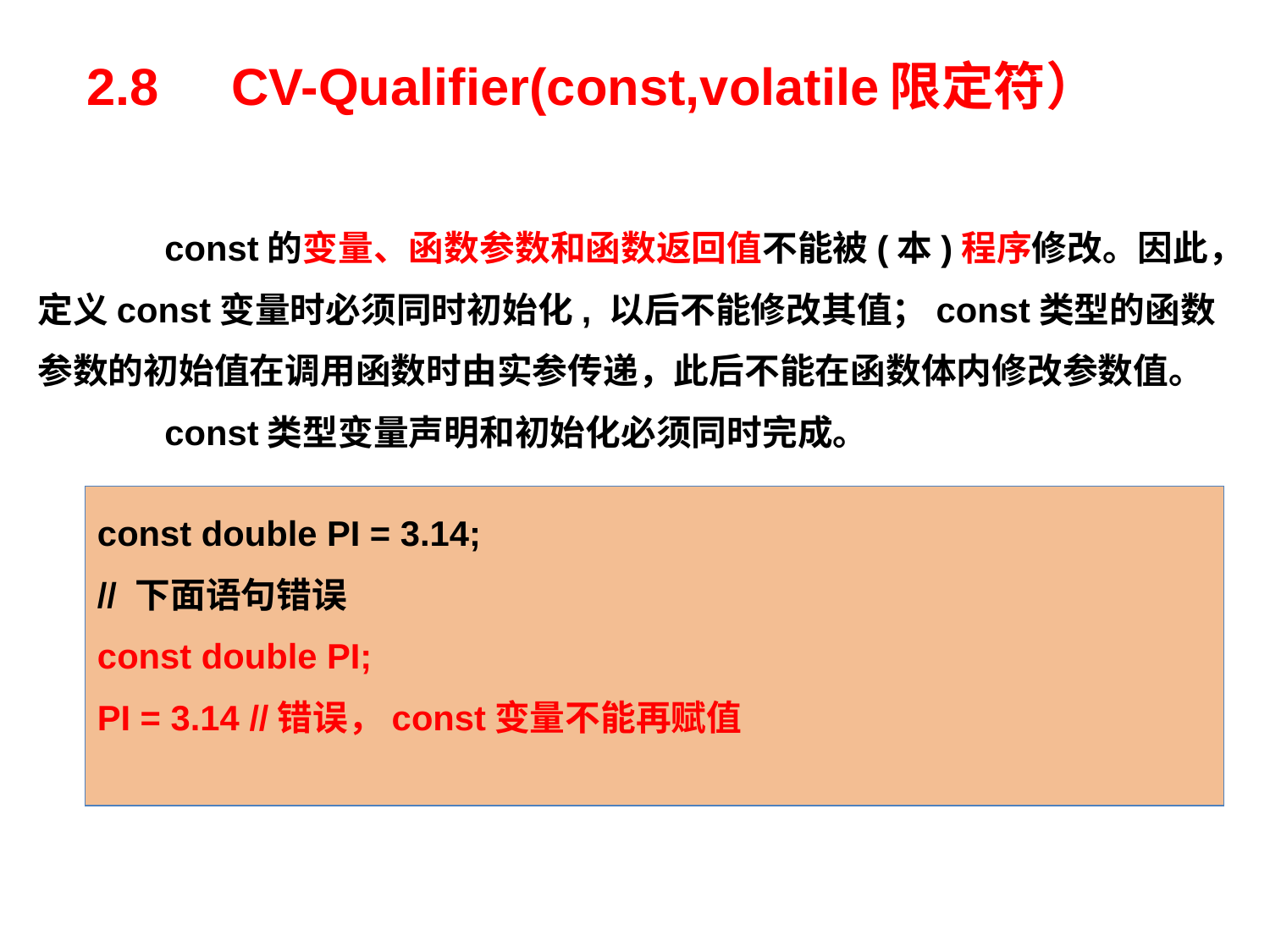

# 2.8　CV-Qualifier(const,volatile限定符）
	const的变量、函数参数和函数返回值不能被(本)程序修改。因此，定义const变量时必须同时初始化, 以后不能修改其值；const类型的函数参数的初始值在调用函数时由实参传递，此后不能在函数体内修改参数值。
	const类型变量声明和初始化必须同时完成。

const double PI = 3.14;
// 下面语句错误
const double PI;
PI = 3.14 //错误，const变量不能再赋值